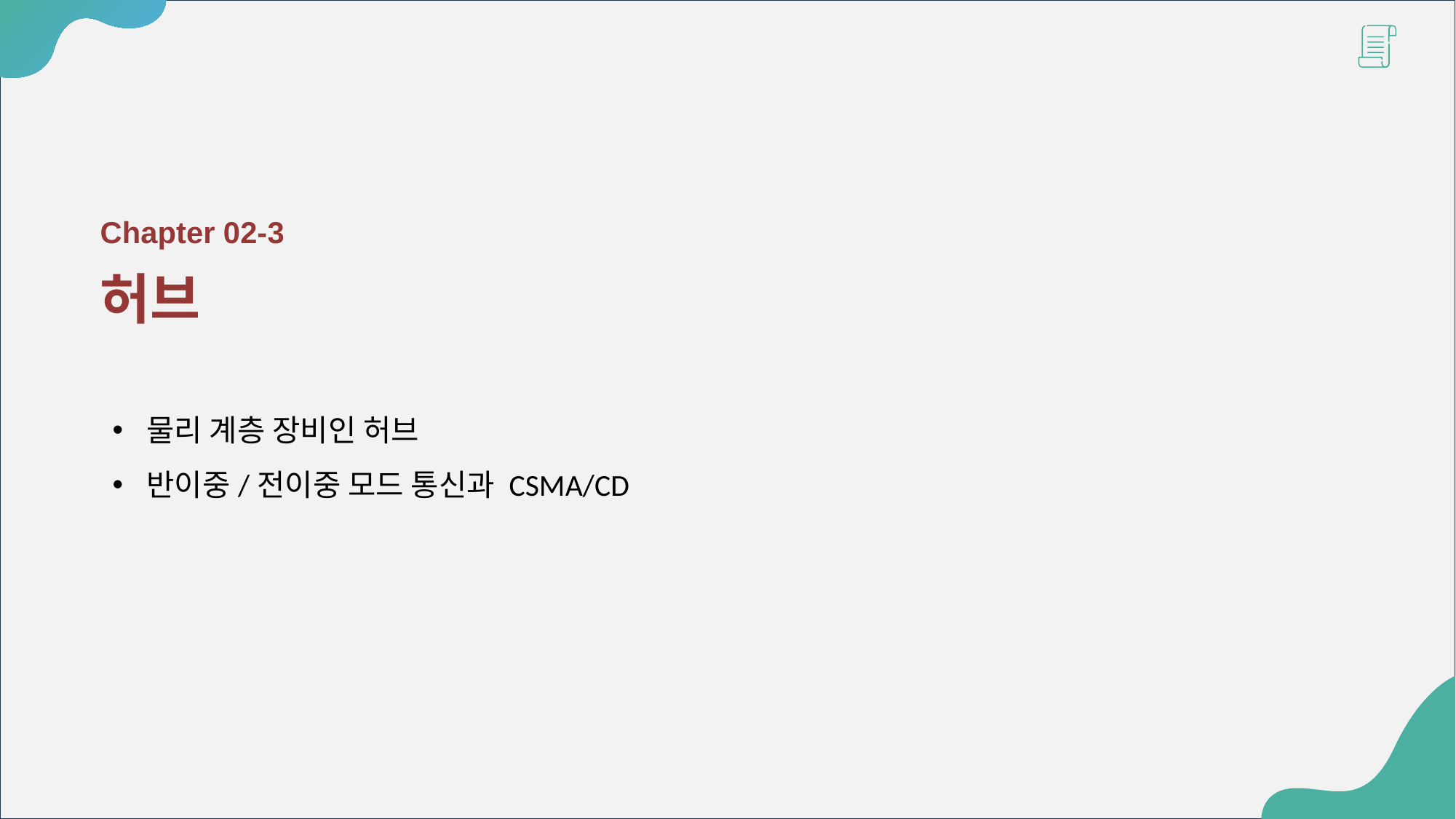

Chapter 02-3
허브
물리 계층 장비인 허브
반이중/전이중 모드 통신과 CSMA/CD